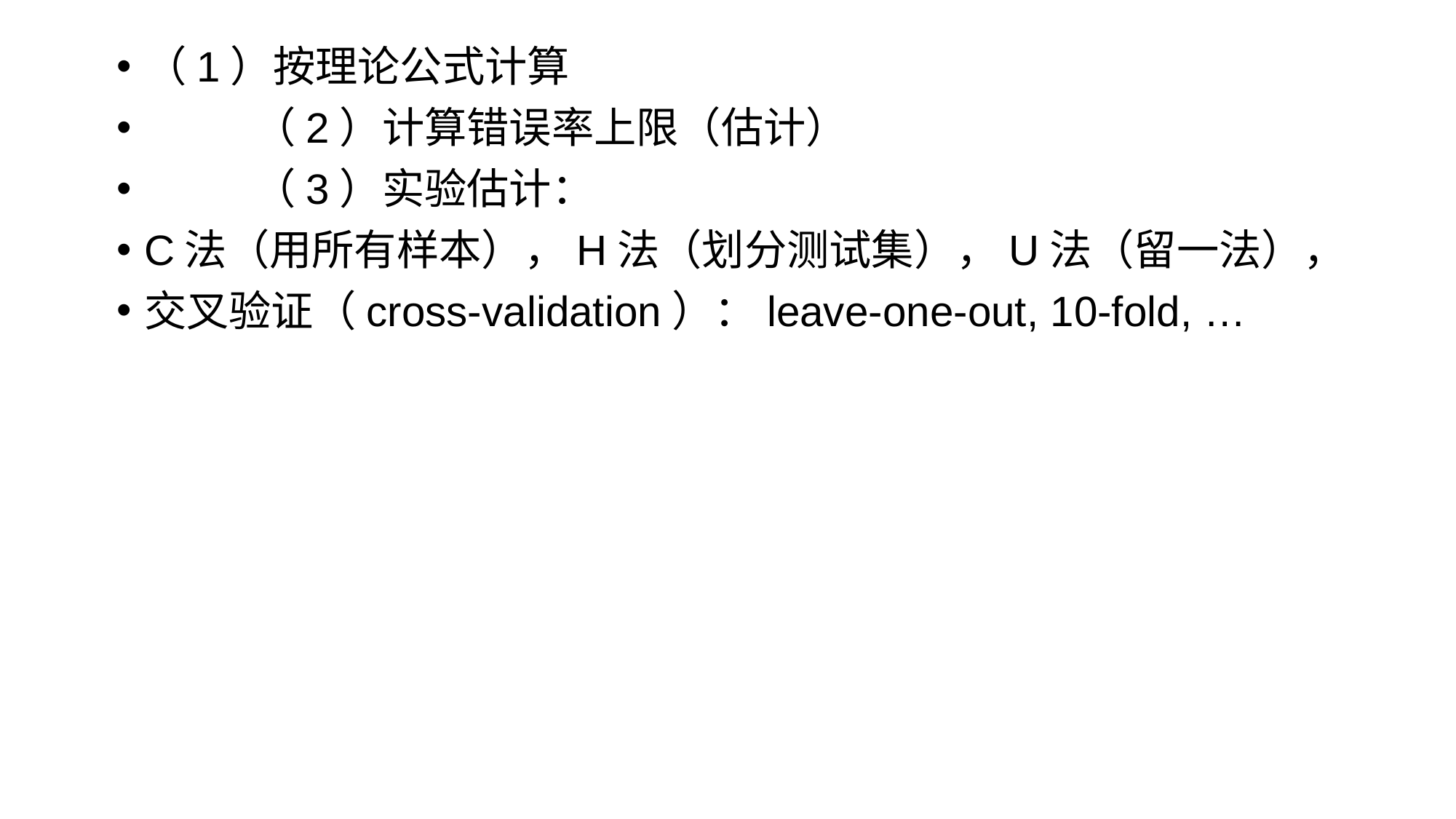

（1）按理论公式计算
	（2）计算错误率上限（估计）
	（3）实验估计：
C法（用所有样本），H法（划分测试集），U法（留一法），
交叉验证（cross-validation）：leave-one-out, 10-fold, …